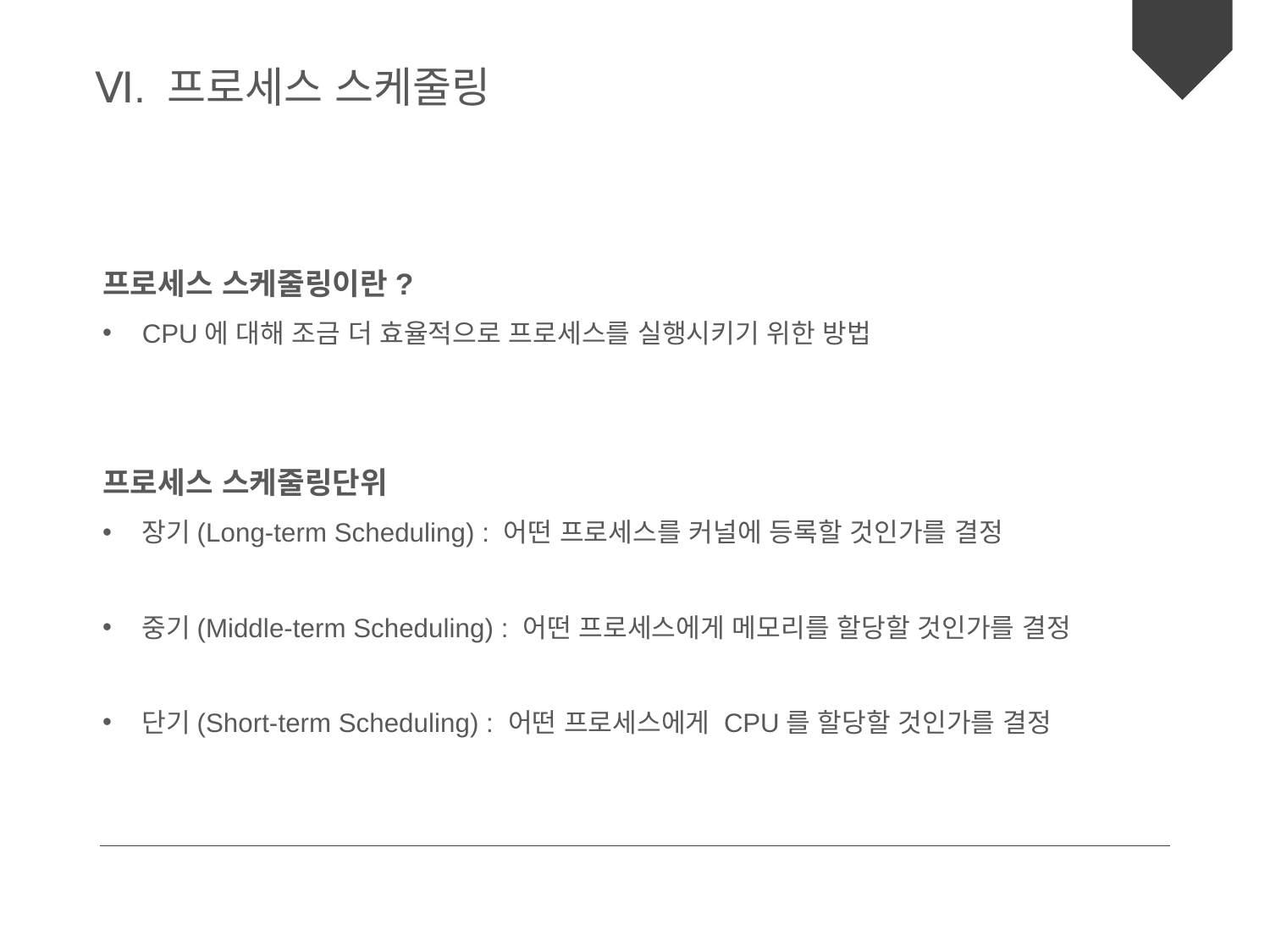

Ⅵ. 프로세스 스케줄링
프로세스 스케줄링이란?
CPU에 대해 조금 더 효율적으로 프로세스를 실행시키기 위한 방법
프로세스 스케줄링단위
장기(Long-term Scheduling) : 어떤 프로세스를 커널에 등록할 것인가를 결정

중기(Middle-term Scheduling) : 어떤 프로세스에게 메모리를 할당할 것인가를 결정

단기(Short-term Scheduling) : 어떤 프로세스에게 CPU를 할당할 것인가를 결정